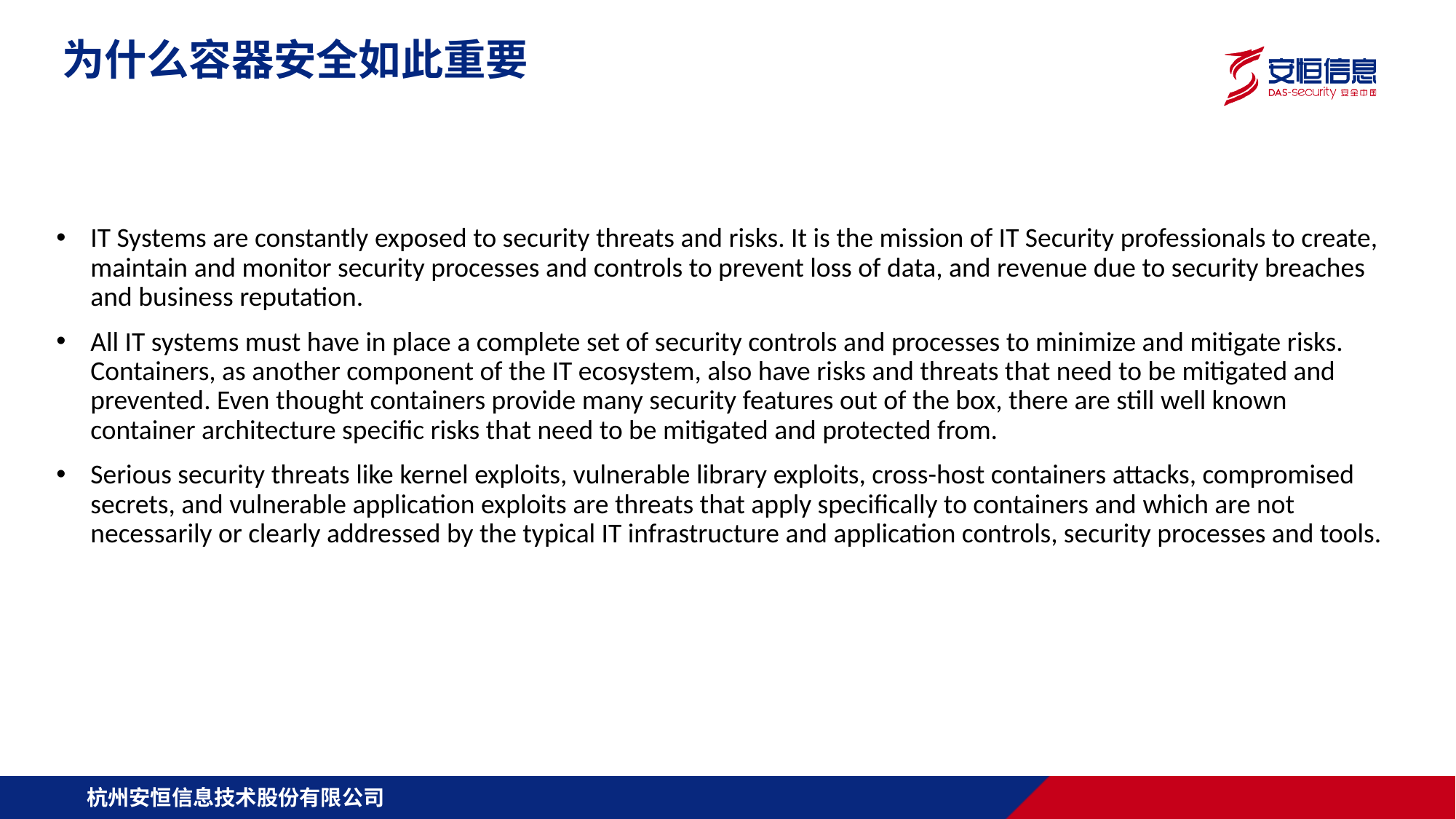

为什么容器安全如此重要
IT Systems are constantly exposed to security threats and risks. It is the mission of IT Security professionals to create, maintain and monitor security processes and controls to prevent loss of data, and revenue due to security breaches and business reputation.
All IT systems must have in place a complete set of security controls and processes to minimize and mitigate risks. Containers, as another component of the IT ecosystem, also have risks and threats that need to be mitigated and prevented. Even thought containers provide many security features out of the box, there are still well known container architecture specific risks that need to be mitigated and protected from.
Serious security threats like kernel exploits, vulnerable library exploits, cross-host containers attacks, compromised secrets, and vulnerable application exploits are threats that apply specifically to containers and which are not necessarily or clearly addressed by the typical IT infrastructure and application controls, security processes and tools.